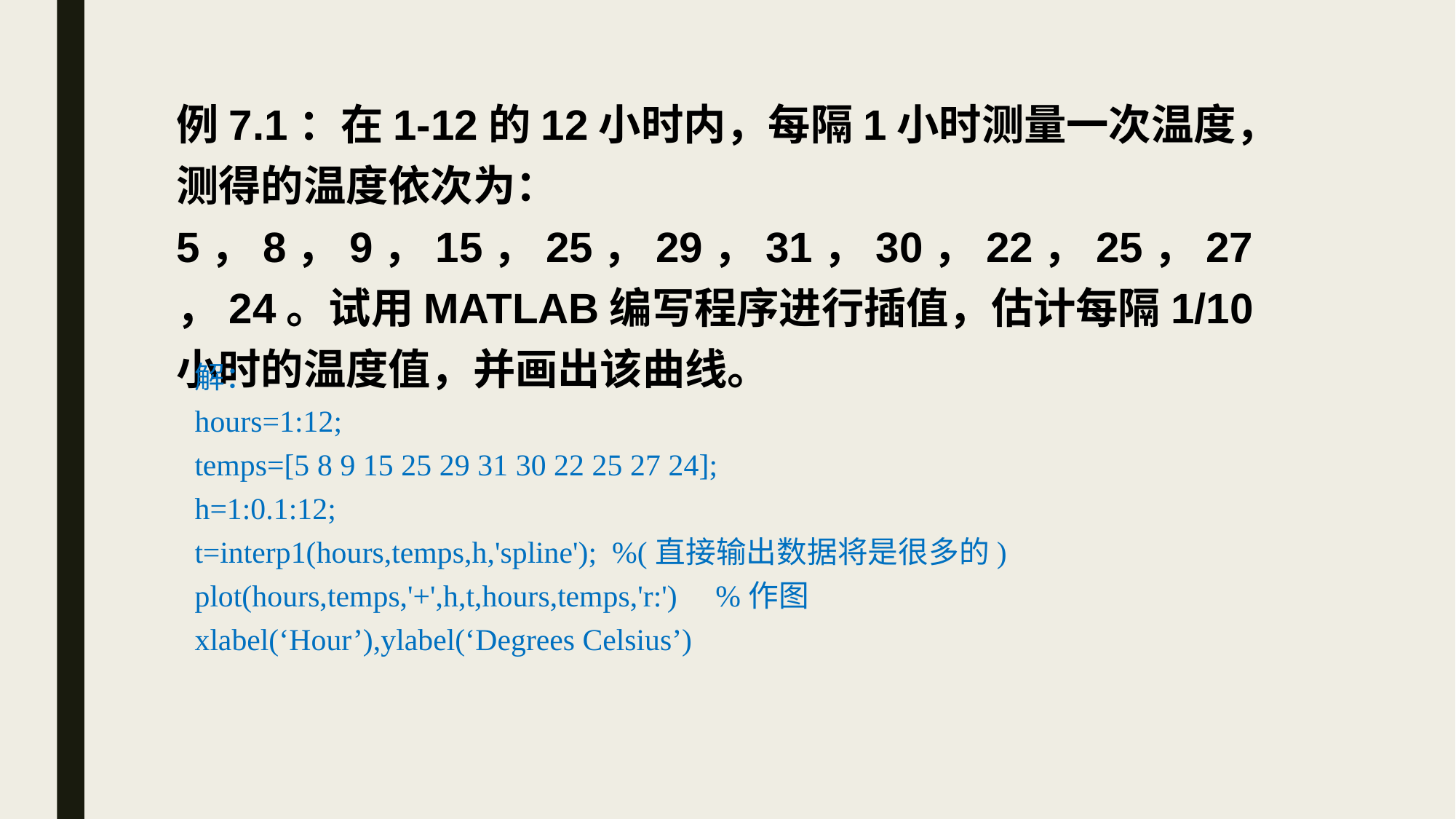

例7.1：在1-12的12小时内，每隔1小时测量一次温度，测得的温度依次为：5，8，9，15，25，29，31，30，22，25，27，24。试用MATLAB编写程序进行插值，估计每隔1/10小时的温度值，并画出该曲线。
解：
hours=1:12;
temps=[5 8 9 15 25 29 31 30 22 25 27 24];
h=1:0.1:12;
t=interp1(hours,temps,h,'spline');  %(直接输出数据将是很多的)
plot(hours,temps,'+',h,t,hours,temps,'r:')     %作图
xlabel(‘Hour’),ylabel(‘Degrees Celsius’)